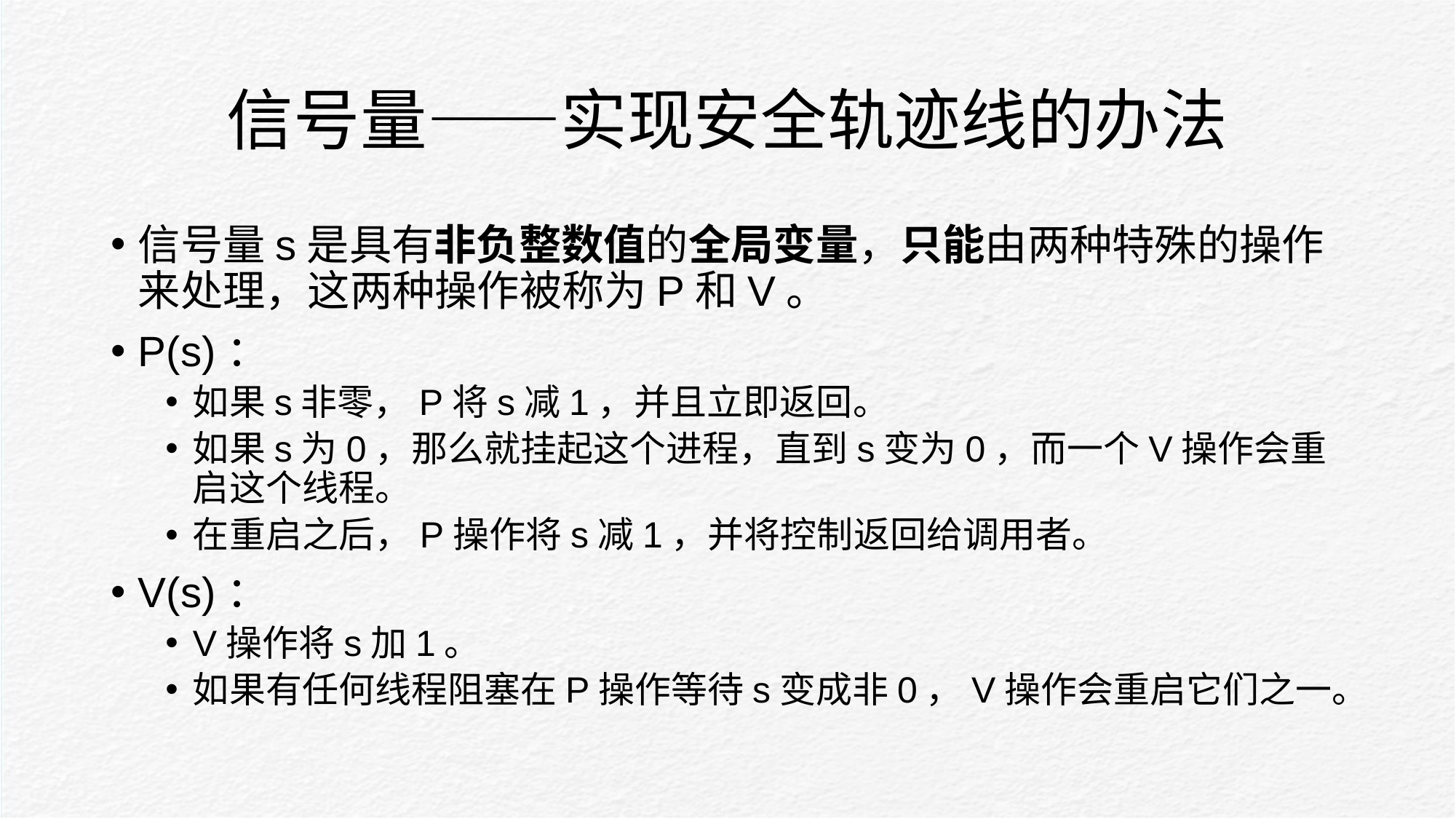

# 信号量——实现安全轨迹线的办法
信号量s是具有非负整数值的全局变量，只能由两种特殊的操作来处理，这两种操作被称为P和V。
P(s)：
如果s非零，P将s减1，并且立即返回。
如果s为0，那么就挂起这个进程，直到s变为0，而一个V操作会重启这个线程。
在重启之后，P操作将s减1，并将控制返回给调用者。
V(s)：
V操作将s加1。
如果有任何线程阻塞在P操作等待s变成非0，V操作会重启它们之一。